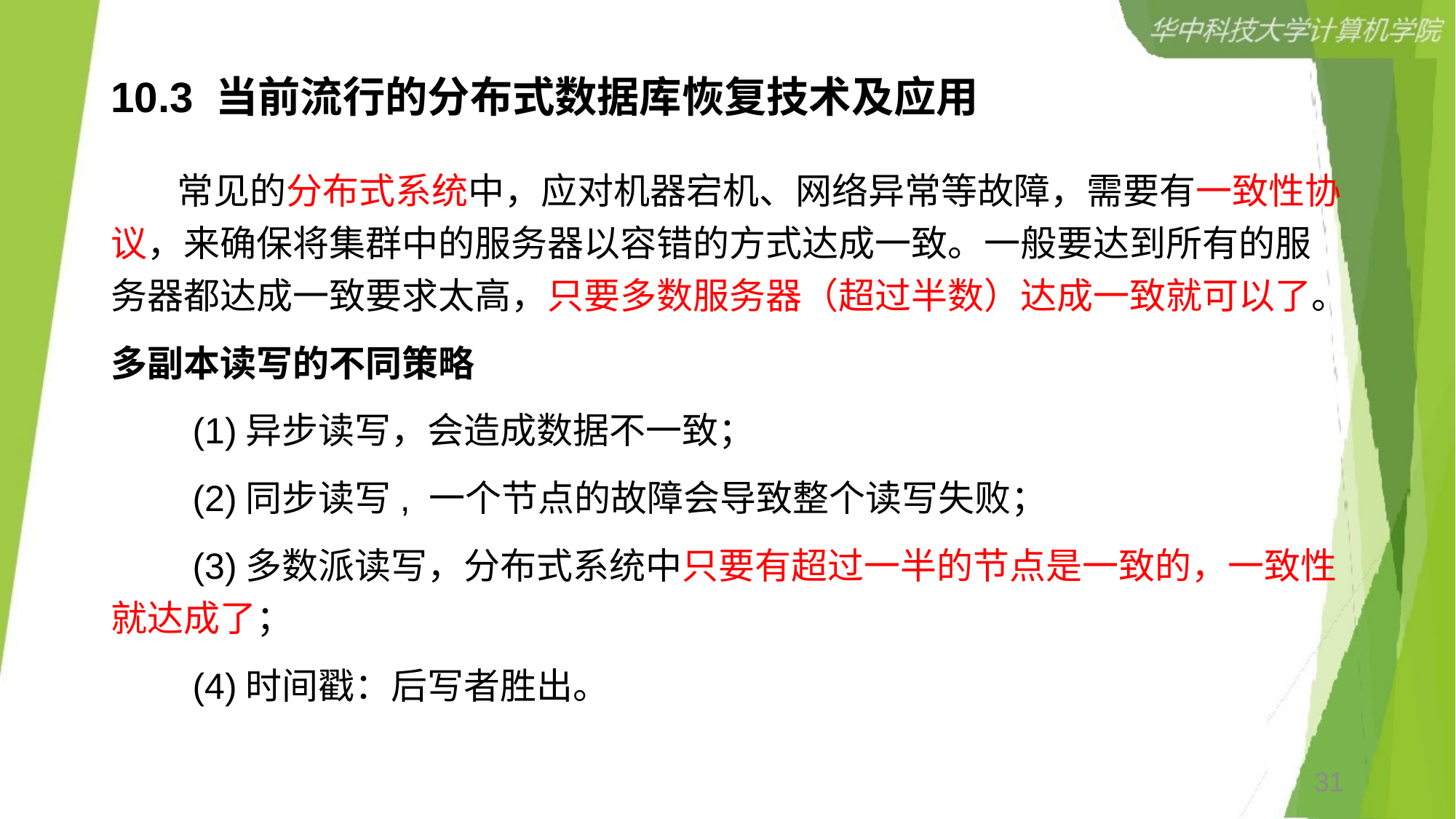

# 10.3 当前流行的分布式数据库恢复技术及应用
       常见的分布式系统中，应对机器宕机、网络异常等故障，需要有一致性协议，来确保将集群中的服务器以容错的方式达成一致。一般要达到所有的服务器都达成一致要求太高，只要多数服务器（超过半数）达成一致就可以了。
多副本读写的不同策略
        (1)异步读写，会造成数据不一致；
        (2)同步读写, 一个节点的故障会导致整个读写失败；
        (3)多数派读写，分布式系统中只要有超过一半的节点是一致的，一致性就达成了；
        (4)时间戳：后写者胜出。
31